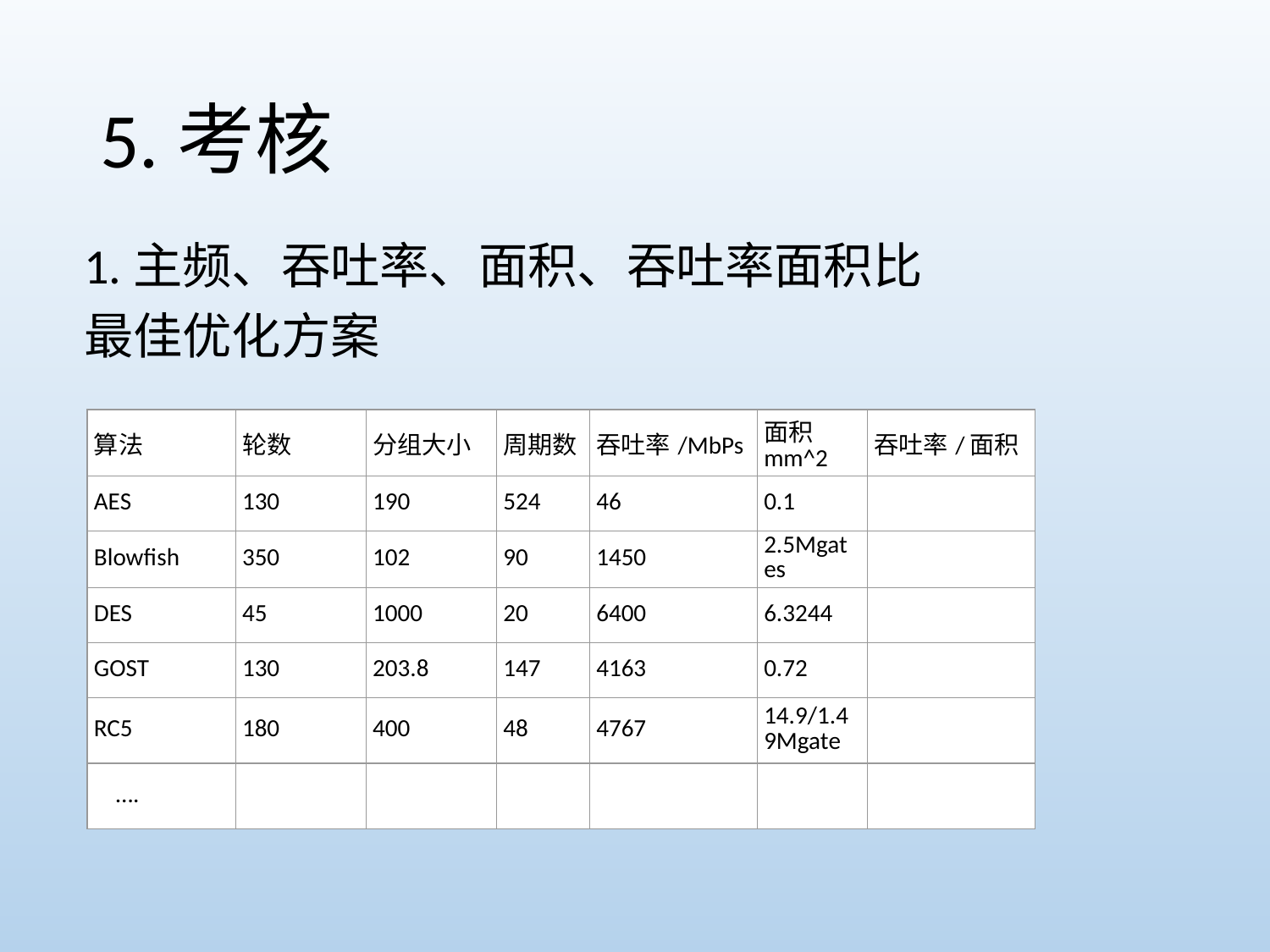

# 5.考核
1.主频、吞吐率、面积、吞吐率面积比
最佳优化方案
| 算法 | 轮数 | 分组大小 | 周期数 | 吞吐率/MbPs | 面积mm^2 | 吞吐率/面积 |
| --- | --- | --- | --- | --- | --- | --- |
| AES | 130 | 190 | 524 | 46 | 0.1 |  |
| Blowfish | 350 | 102 | 90 | 1450 | 2.5Mgates |  |
| DES | 45 | 1000 | 20 | 6400 | 6.3244 |  |
| GOST | 130 | 203.8 | 147 | 4163 | 0.72 |  |
| RC5 | 180 | 400 | 48 | 4767 | 14.9/1.49Mgate |  |
| …. |  |  |  |  |  |  |